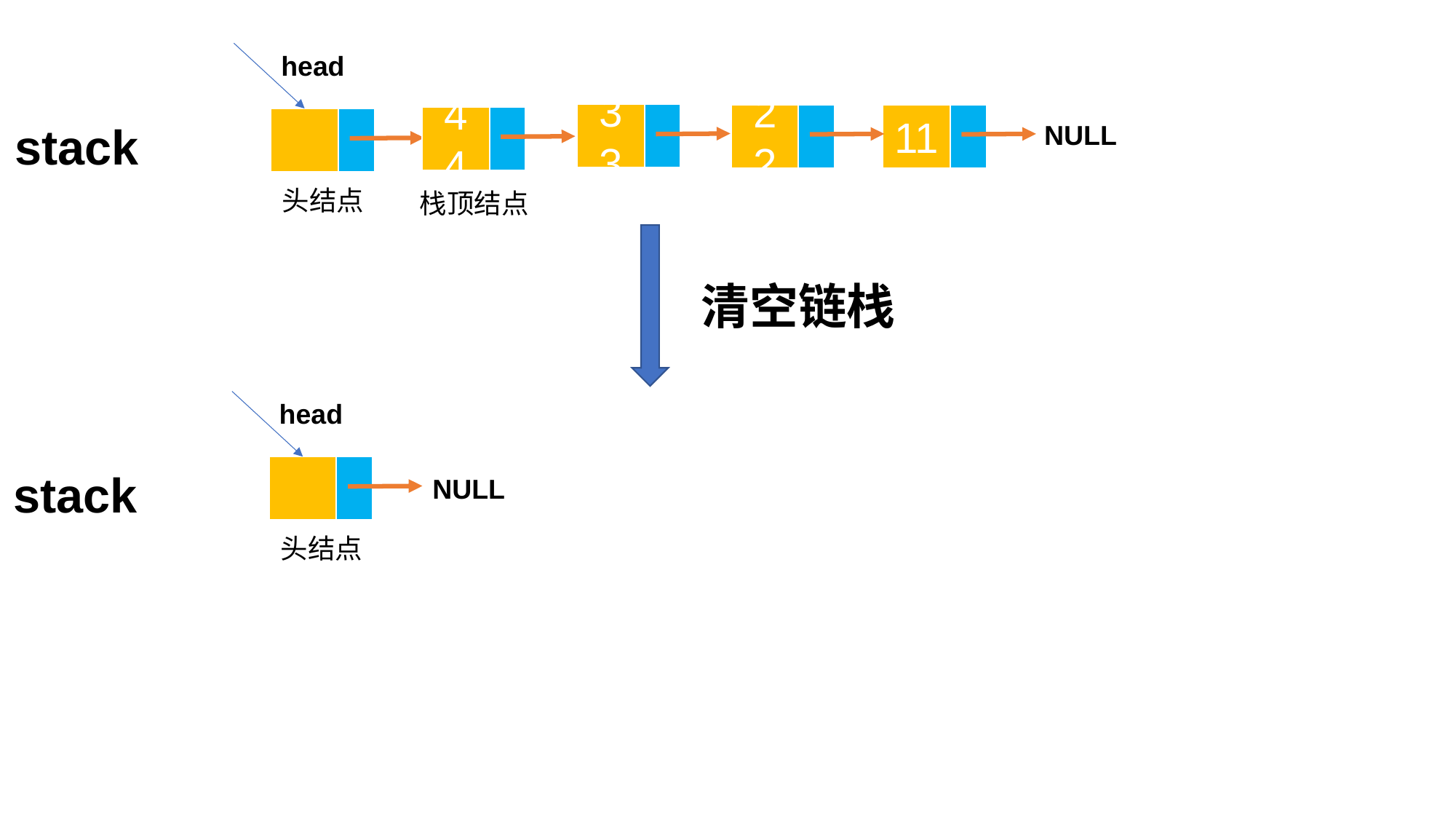

head
33

22

11

44

stack
NULL
头结点
栈顶结点

清空链栈
head

stack
NULL
头结点